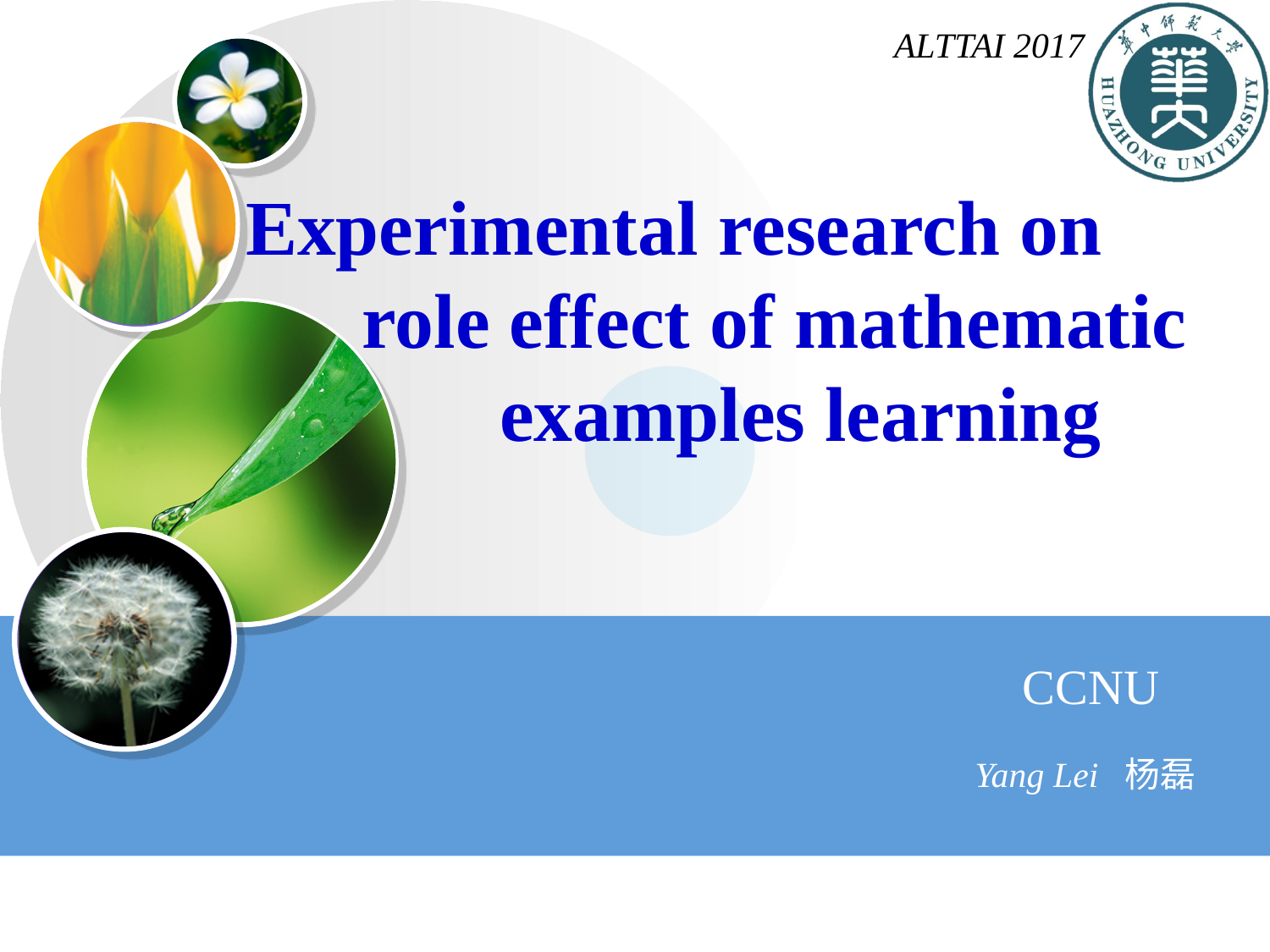

ALTTAI 2017
Experimental research on
      role effect of mathematic
		examples learning
CCNU
Yang Lei  杨磊